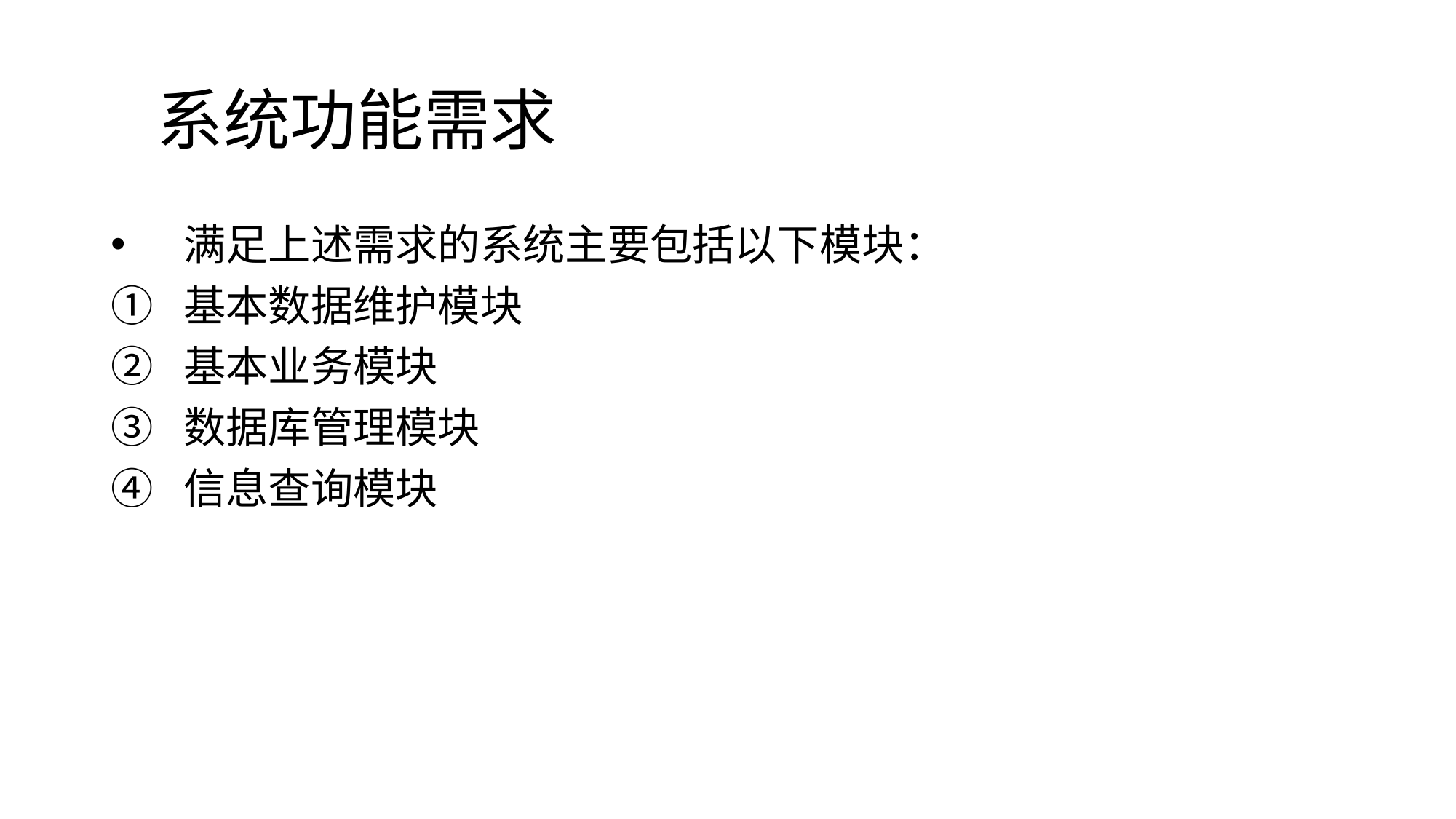

# 系统功能需求
满足上述需求的系统主要包括以下模块：
基本数据维护模块
基本业务模块
数据库管理模块
信息查询模块